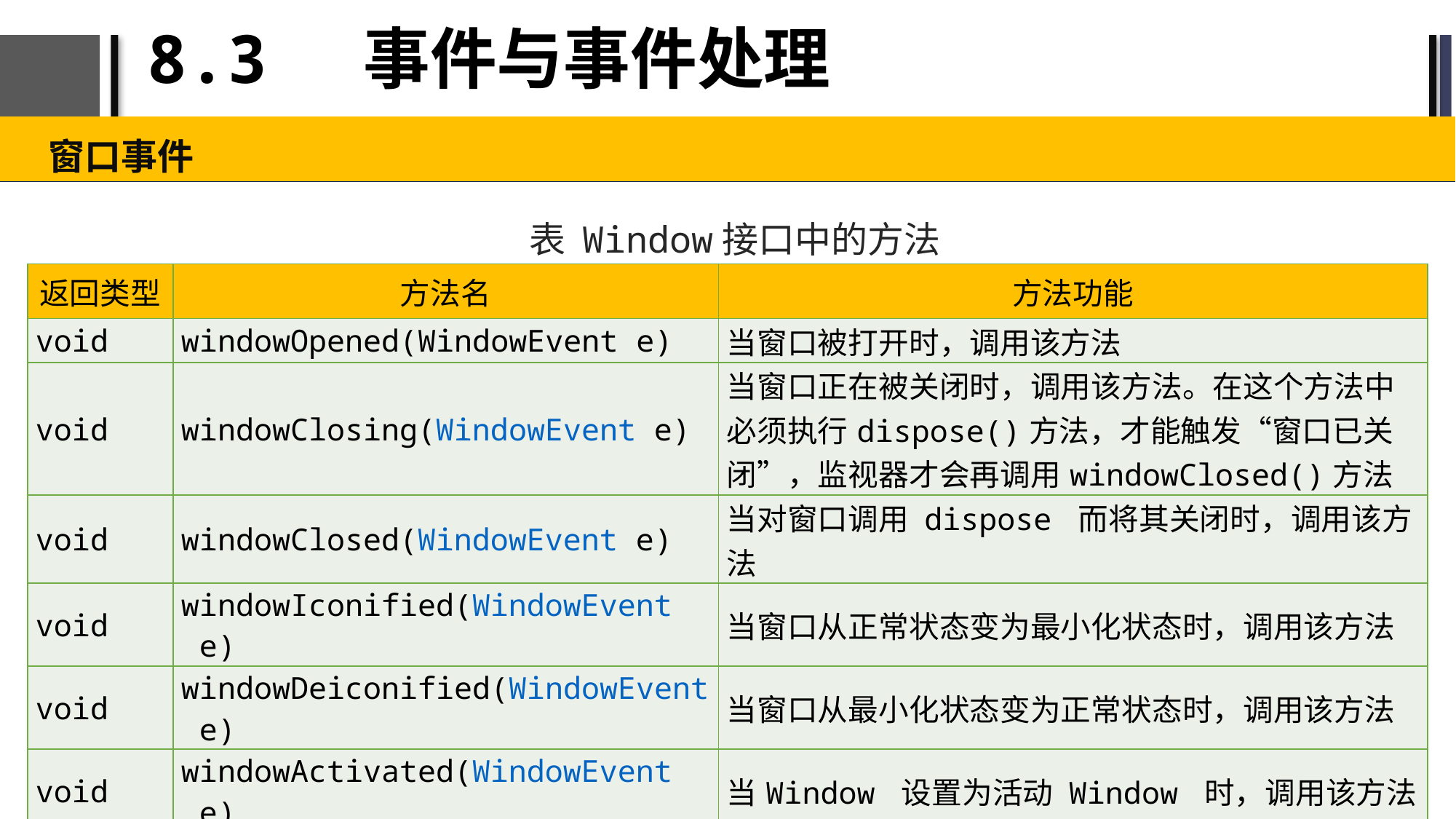

# 8.3  事件与事件处理

窗口事件

表 Window接口中的方法
| 返回类型 | 方法名 | 方法功能 |
| --- | --- | --- |
| void | windowOpened(WindowEvent e) | 当窗口被打开时，调用该方法 |
| void | windowClosing(WindowEvent e) | 当窗口正在被关闭时，调用该方法。在这个方法中必须执行dispose()方法，才能触发“窗口已关闭”，监视器才会再调用windowClosed()方法 |
| void | windowClosed(WindowEvent e) | 当对窗口调用 dispose 而将其关闭时，调用该方法 |
| void | windowIconified(WindowEvent e) | 当窗口从正常状态变为最小化状态时，调用该方法 |
| void | windowDeiconified(WindowEvent e) | 当窗口从最小化状态变为正常状态时，调用该方法 |
| void | windowActivated(WindowEvent e) | 当Window 设置为活动 Window 时，调用该方法 |
| void | windowDeactivated(WindowEvent e) | 当 Window 不再是活动 Window 时，调用该方法 |
| void | windowGainedFocus(WindowEvent e) | 当Window被设置为聚焦 Window时，调用该方法 |
| void | windowLostFocus(WindowEvent e) | 当Window不再是聚焦 Window 时，调用该方法 |
| void | windowStateChanged(WindowEvent e) | 当窗口状态改变时（例如最大化、最小化等），调用该方法 |